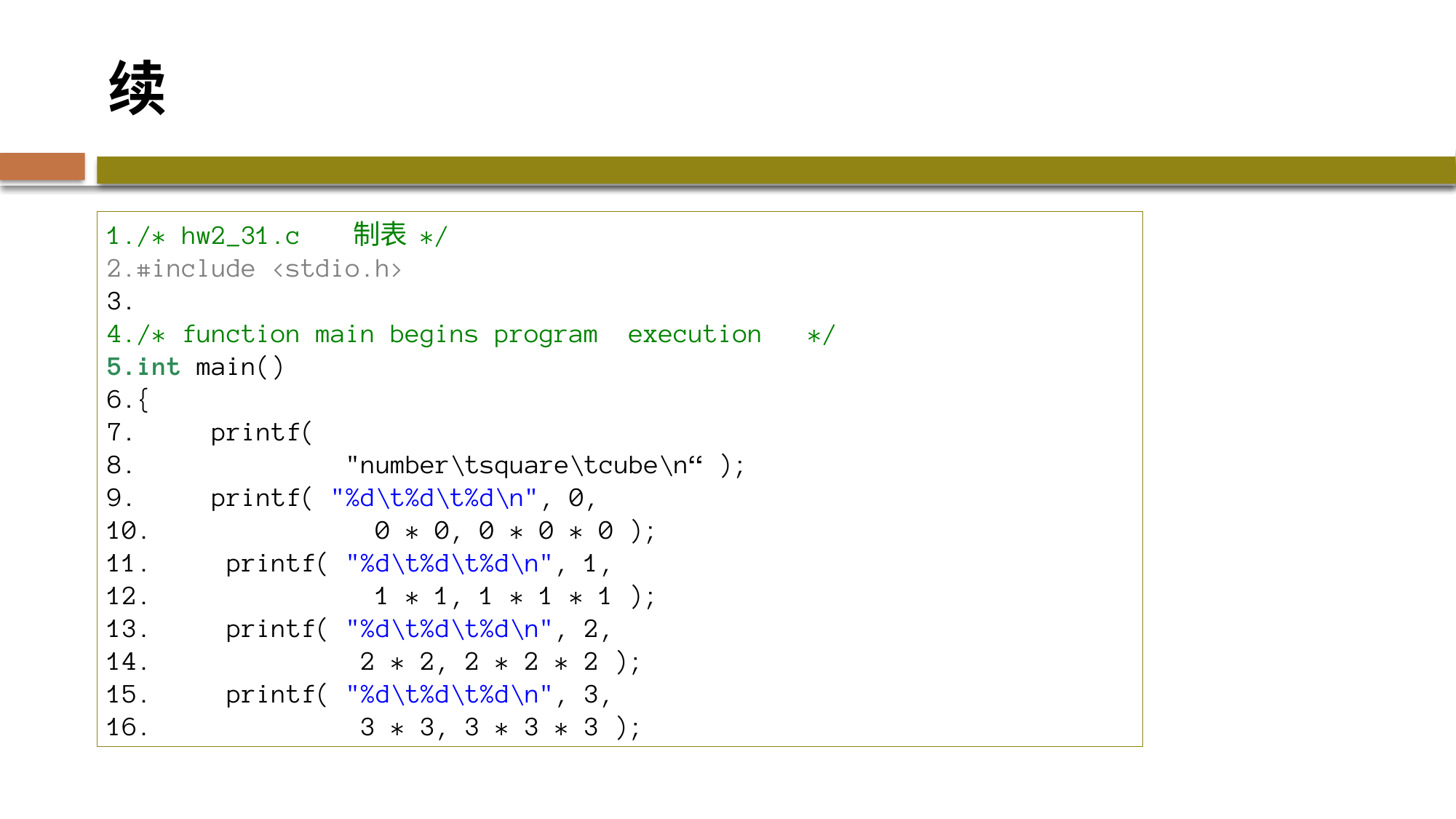

# 续
/* hw2_31.c   制表 */
#include <stdio.h>

/* function main begins program  execution   */
int main()
{
     printf(
              "number\tsquare\tcube\n“ );
     printf( "%d\t%d\t%d\n", 0,
               0 * 0, 0 * 0 * 0 );
     printf( "%d\t%d\t%d\n", 1,
               1 * 1, 1 * 1 * 1 );
     printf( "%d\t%d\t%d\n", 2,
              2 * 2, 2 * 2 * 2 );
     printf( "%d\t%d\t%d\n", 3,
              3 * 3, 3 * 3 * 3 );